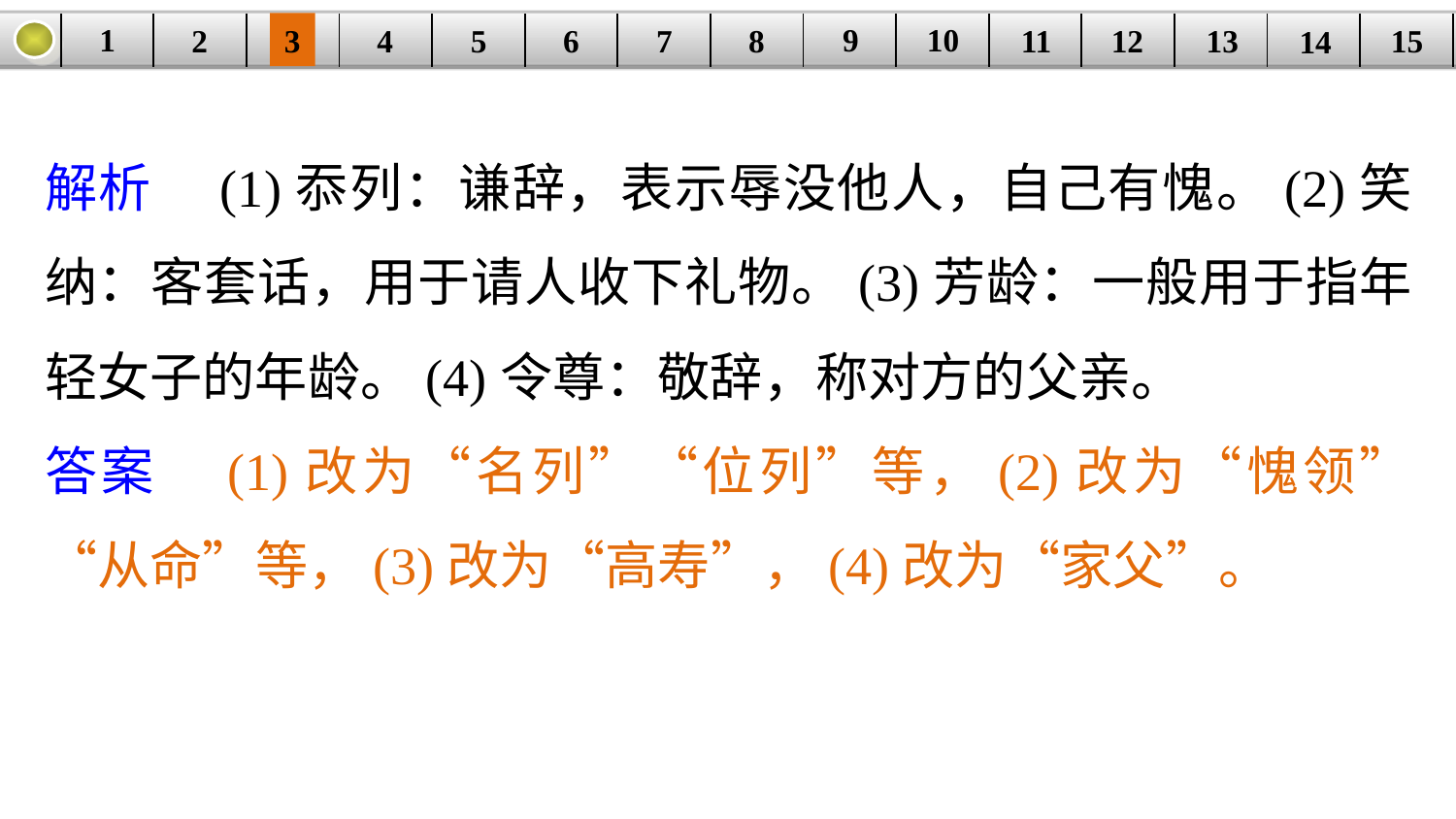

9
10
1
3
4
5
6
8
11
2
12
15
|  |  |  |  |  |  |  |  |  |  |  |  |  |  |  |
| --- | --- | --- | --- | --- | --- | --- | --- | --- | --- | --- | --- | --- | --- | --- |
7
13
14

解析　(1)忝列：谦辞，表示辱没他人，自己有愧。(2)笑纳：客套话，用于请人收下礼物。(3)芳龄：一般用于指年轻女子的年龄。(4)令尊：敬辞，称对方的父亲。
答案　(1)改为“名列”“位列”等，(2)改为“愧领”“从命”等，(3)改为“高寿”，(4)改为“家父”。